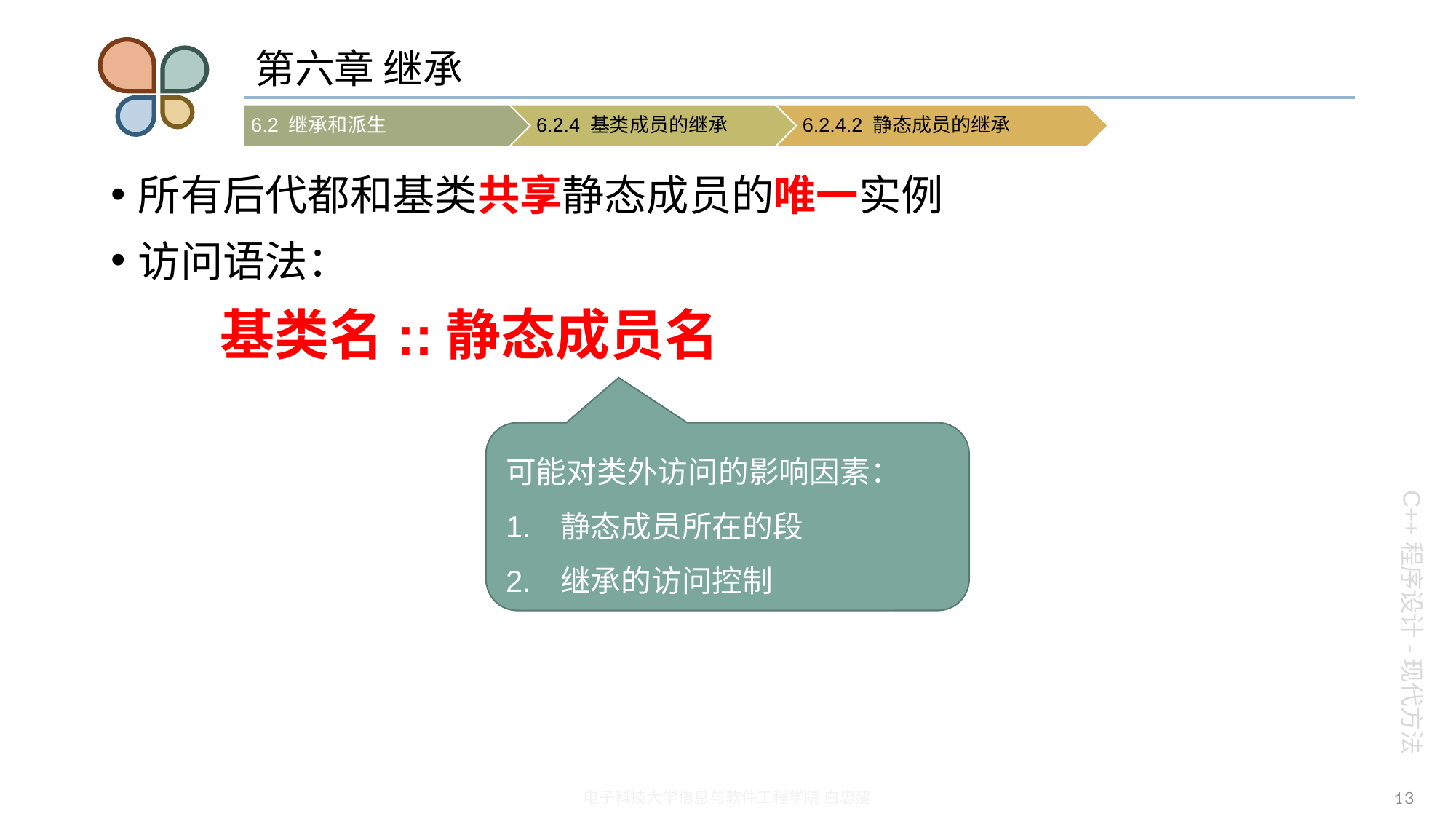

# 第六章 继承
6.2 继承和派生
6.2.4 基类成员的继承
6.2.4.2 静态成员的继承
所有后代都和基类共享静态成员的唯一实例
访问语法：
	基类名::静态成员名
可能对类外访问的影响因素：
静态成员所在的段
继承的访问控制
13